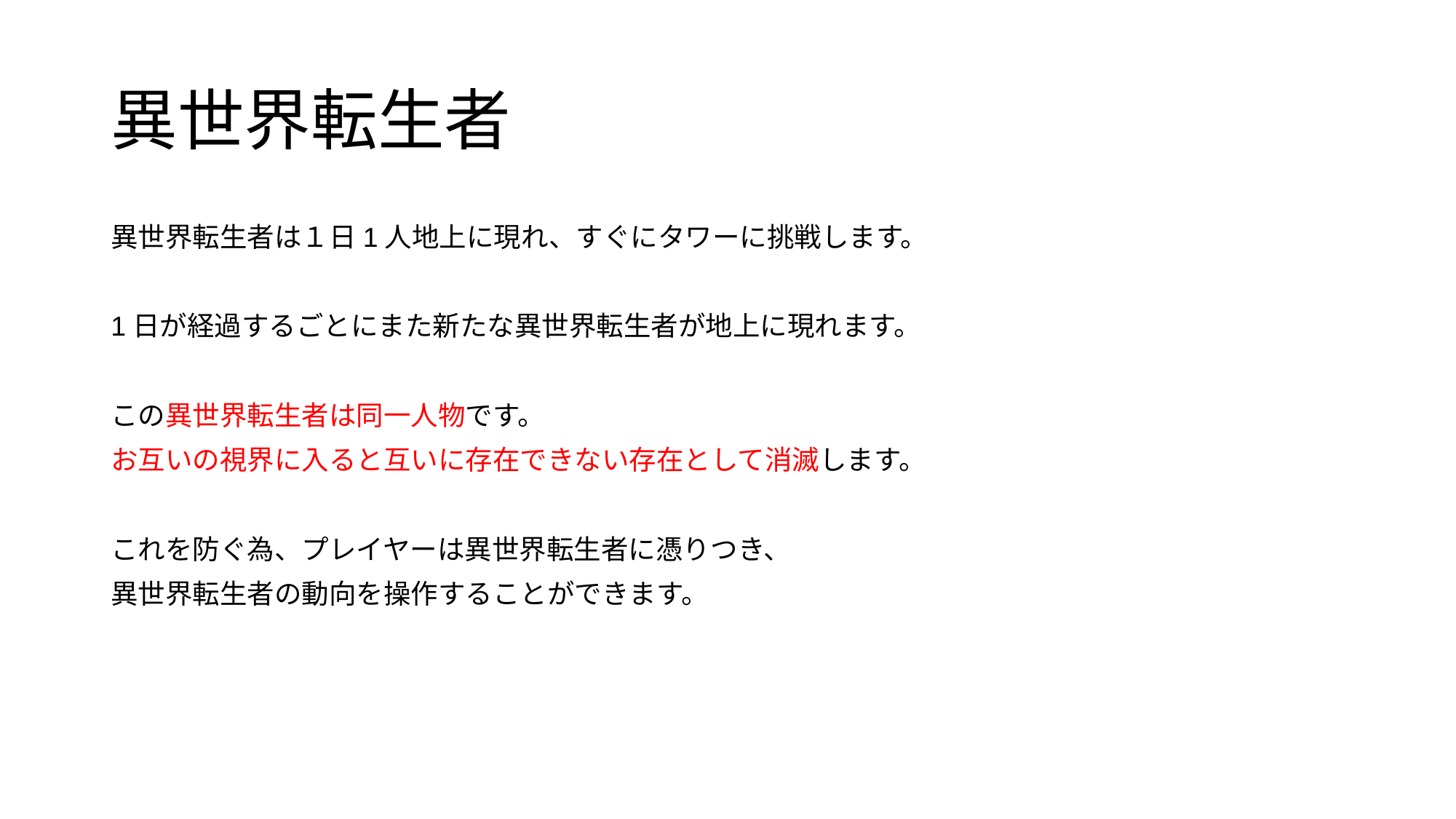

# 異世界転生者
異世界転生者は１日1人地上に現れ、すぐにタワーに挑戦します。

1日が経過するごとにまた新たな異世界転生者が地上に現れます。

この異世界転生者は同一人物です。
お互いの視界に入ると互いに存在できない存在として消滅します。

これを防ぐ為、プレイヤーは異世界転生者に憑りつき、
異世界転生者の動向を操作することができます。